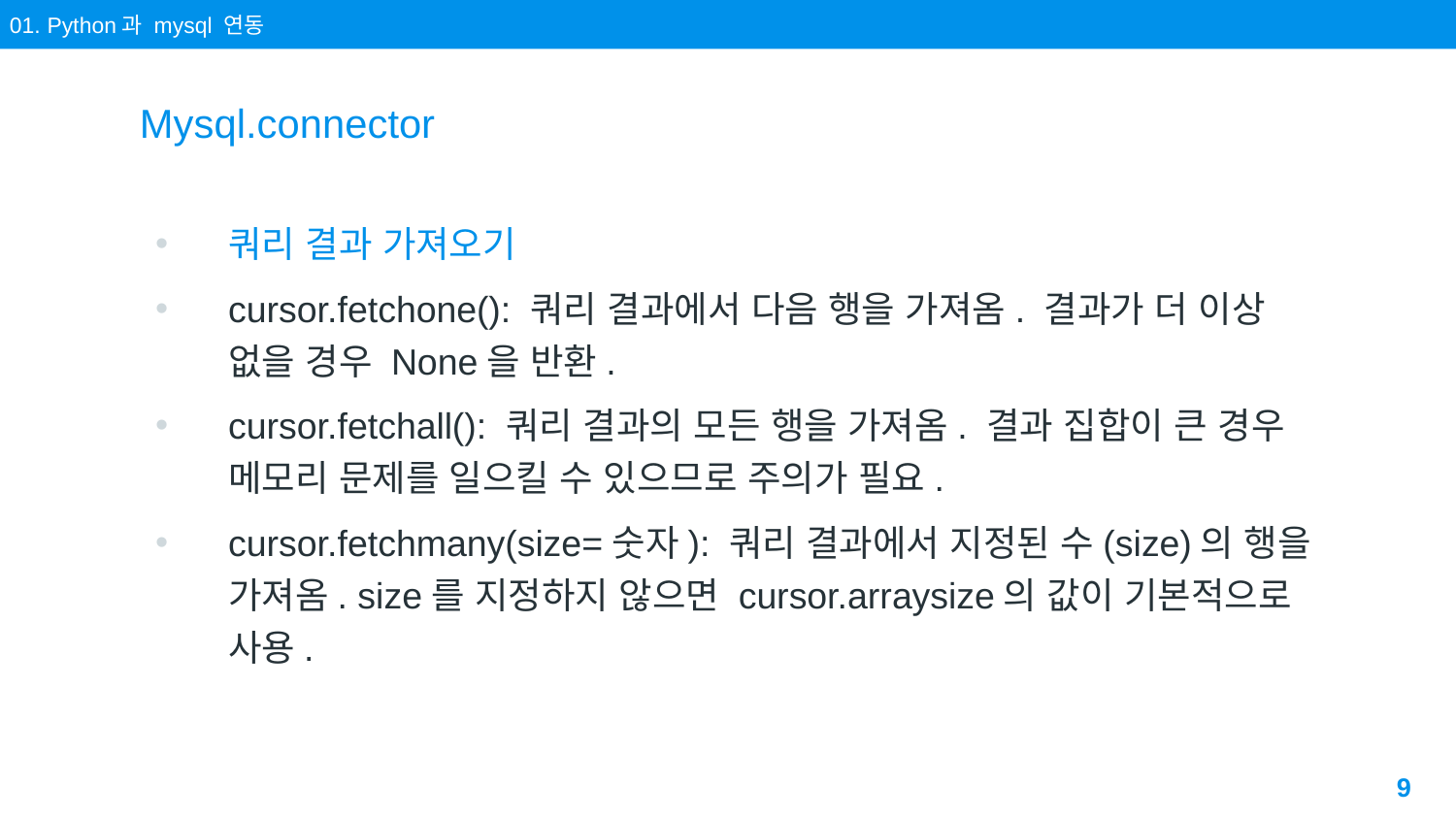

01. Python과 mysql 연동
# Mysql.connector
쿼리 결과 가져오기
cursor.fetchone(): 쿼리 결과에서 다음 행을 가져옴. 결과가 더 이상 없을 경우 None을 반환.
cursor.fetchall(): 쿼리 결과의 모든 행을 가져옴. 결과 집합이 큰 경우 메모리 문제를 일으킬 수 있으므로 주의가 필요.
cursor.fetchmany(size=숫자): 쿼리 결과에서 지정된 수(size)의 행을 가져옴. size를 지정하지 않으면 cursor.arraysize의 값이 기본적으로 사용.
9